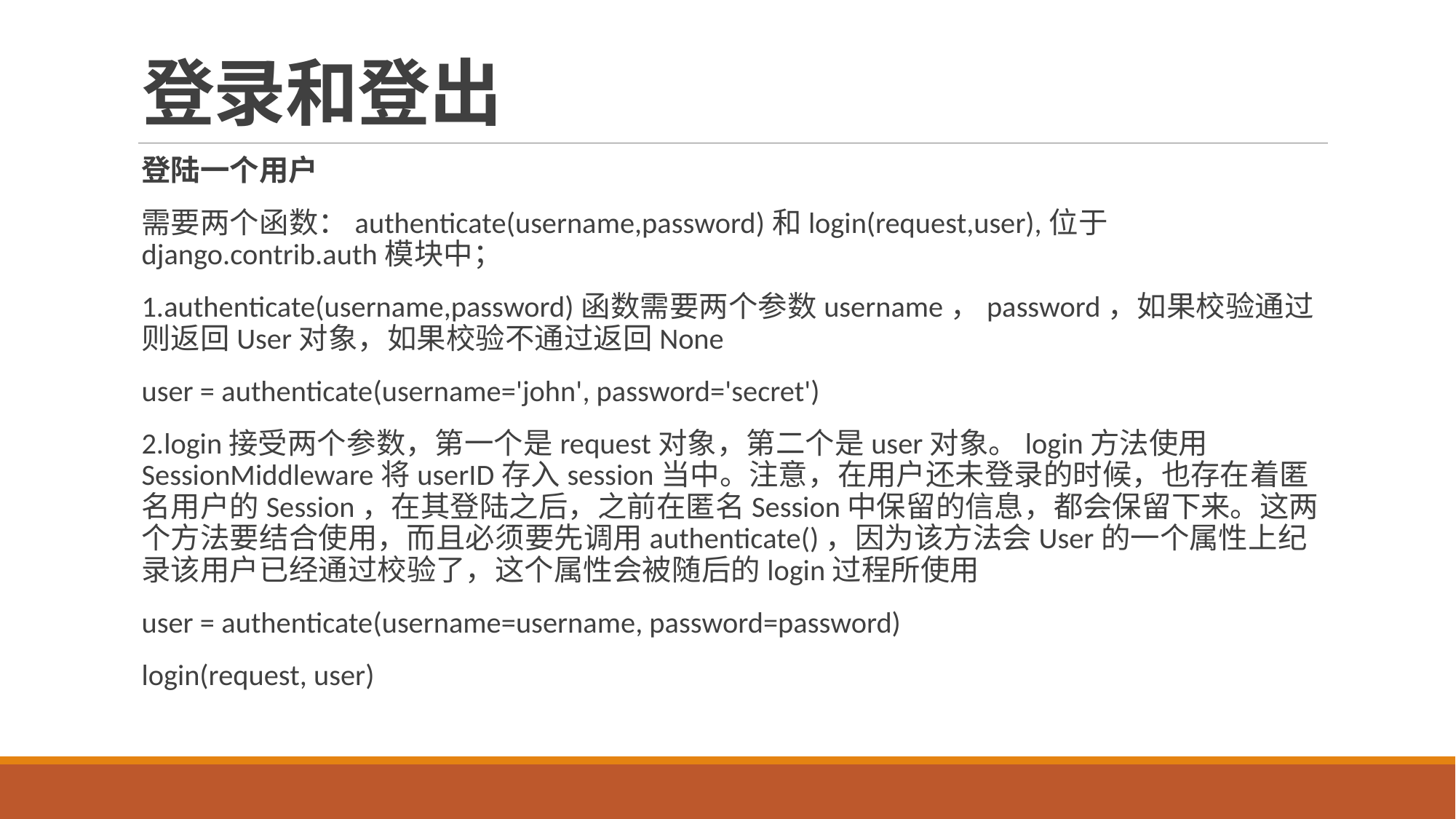

# 登录和登出
登陆一个用户
需要两个函数：authenticate(username,password)和login(request,user),位于django.contrib.auth模块中；
1.authenticate(username,password)函数需要两个参数username，password，如果校验通过则返回User对象，如果校验不通过返回None
user = authenticate(username='john', password='secret')
2.login接受两个参数，第一个是request对象，第二个是user对象。login方法使用SessionMiddleware将userID存入session当中。注意，在用户还未登录的时候，也存在着匿名用户的Session，在其登陆之后，之前在匿名Session中保留的信息，都会保留下来。这两个方法要结合使用，而且必须要先调用authenticate()，因为该方法会User的一个属性上纪录该用户已经通过校验了，这个属性会被随后的login过程所使用
user = authenticate(username=username, password=password)
login(request, user)